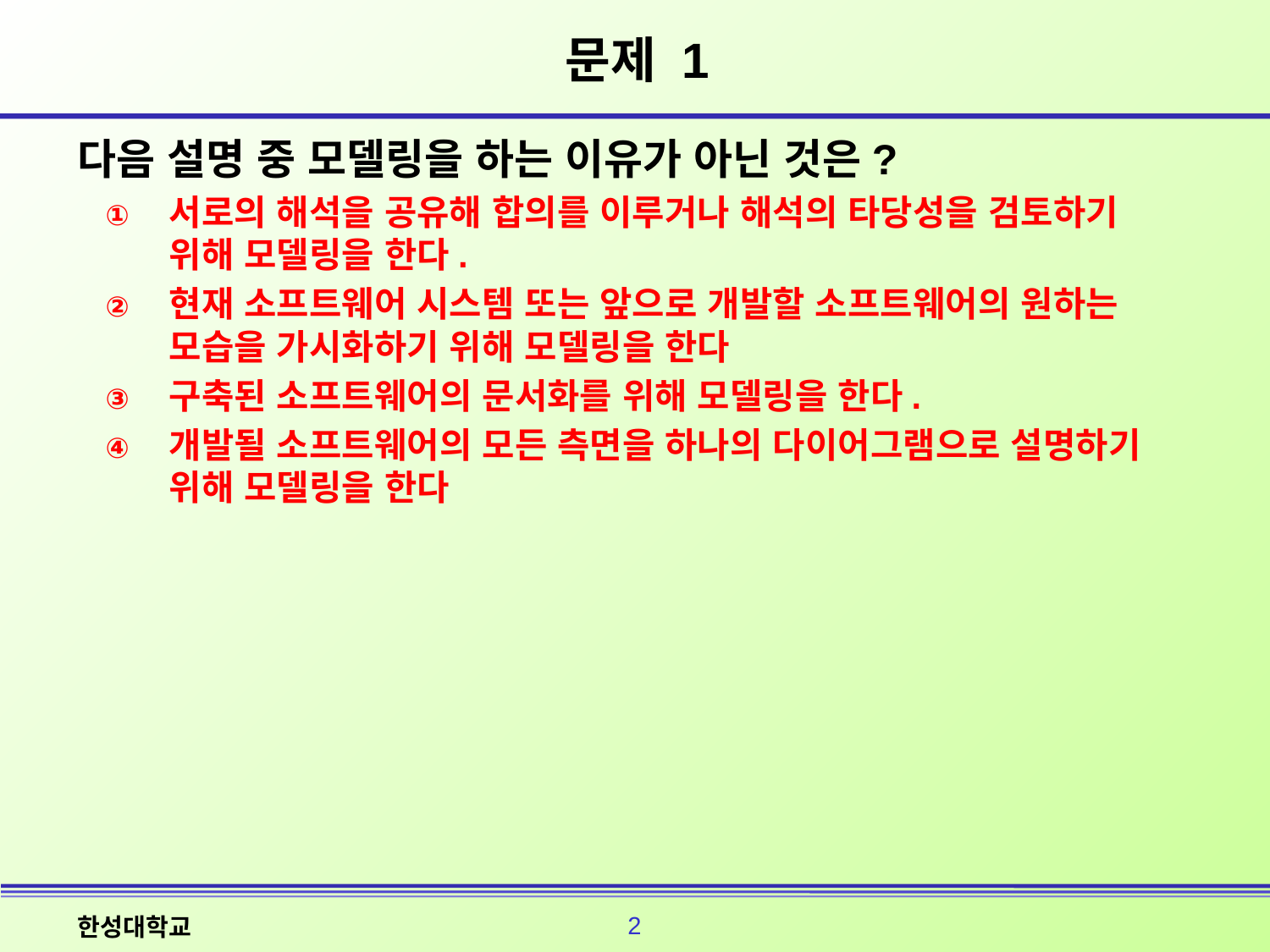

# 문제 1
다음 설명 중 모델링을 하는 이유가 아닌 것은?
서로의 해석을 공유해 합의를 이루거나 해석의 타당성을 검토하기 위해 모델링을 한다.
현재 소프트웨어 시스템 또는 앞으로 개발할 소프트웨어의 원하는 모습을 가시화하기 위해 모델링을 한다
구축된 소프트웨어의 문서화를 위해 모델링을 한다.
개발될 소프트웨어의 모든 측면을 하나의 다이어그램으로 설명하기 위해 모델링을 한다